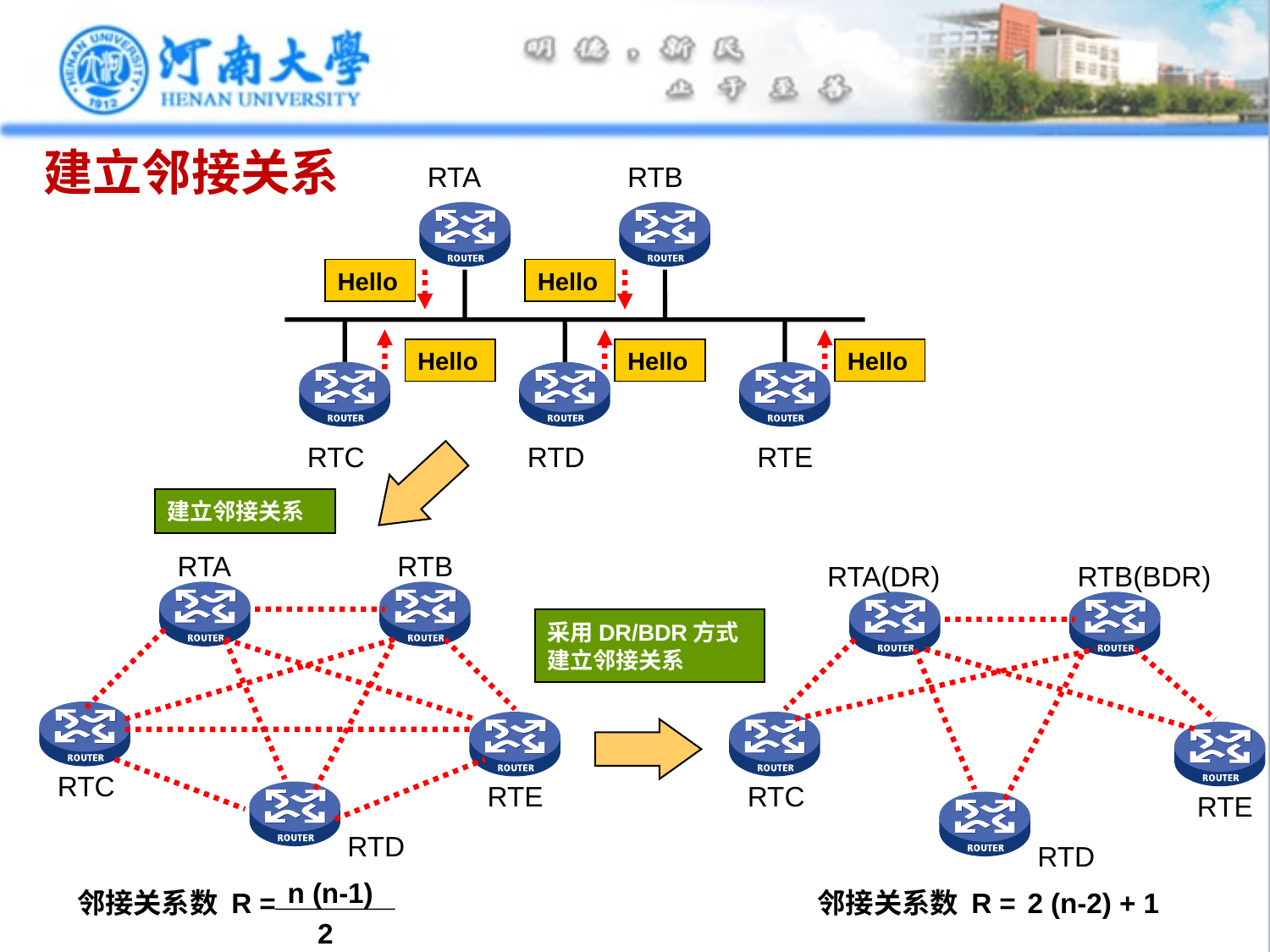

# 建立邻接关系
RTA
RTB

Hello
Hello

Hello
Hello
Hello

RTC
RTD
RTE

建立邻接关系
RTA
RTB
RTA(DR)
RTB(BDR)

采用DR/BDR方式建立邻接关系

RTC

RTE
RTC

RTE

RTD
RTD
n (n-1)
邻接关系数 R =
2 (n-2) + 1
邻接关系数 R =

2